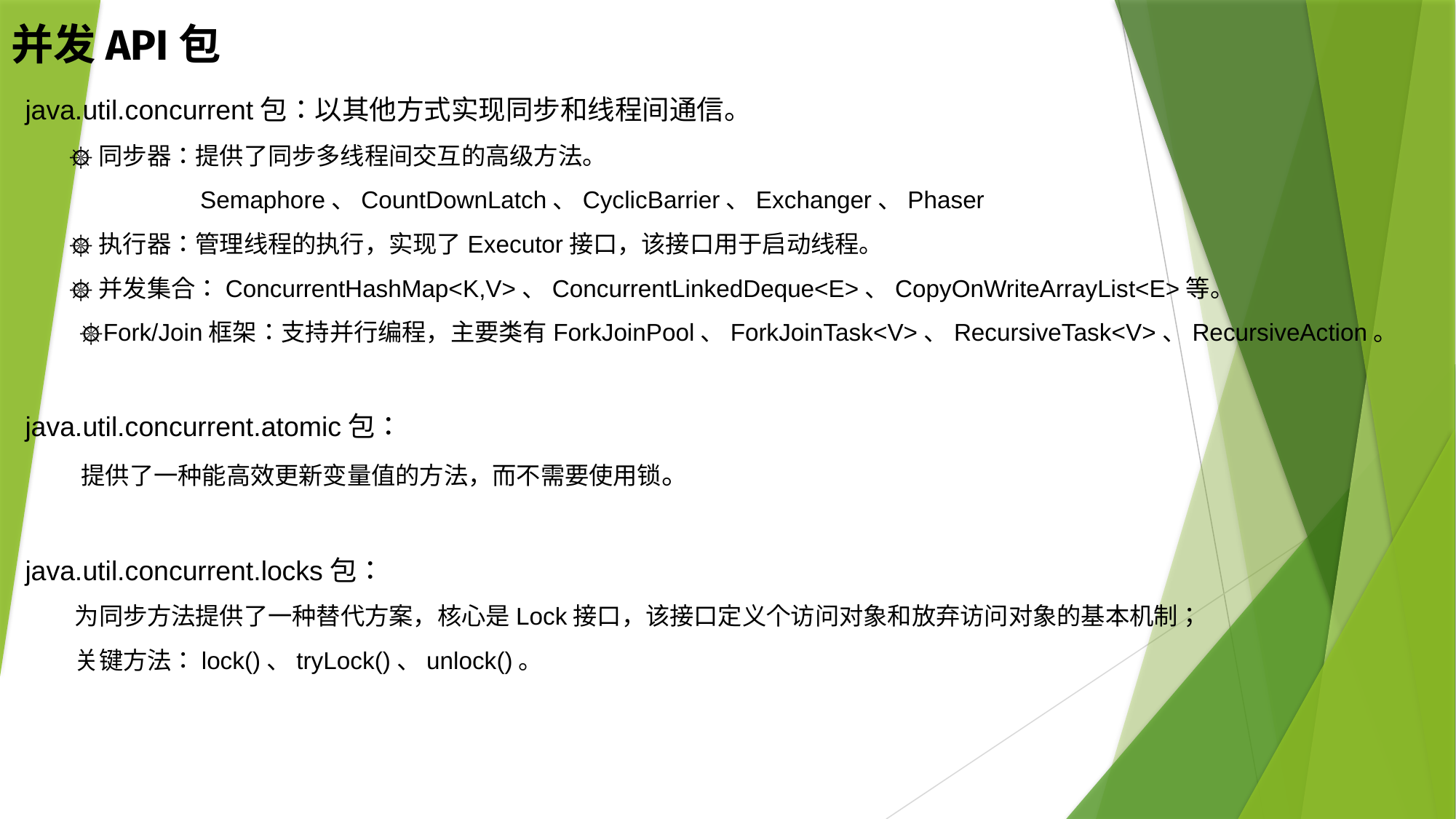

# 并发API包
java.util.concurrent包：以其他方式实现同步和线程间通信。
        ☸同步器：提供了同步多线程间交互的高级方法。
                          Semaphore、CountDownLatch、CyclicBarrier、Exchanger、Phaser
        ☸执行器：管理线程的执行，实现了Executor接口，该接口用于启动线程。
        ☸并发集合：ConcurrentHashMap<K,V>、ConcurrentLinkedDeque<E>、CopyOnWriteArrayList<E>等。
        ☸Fork/Join框架：支持并行编程，主要类有ForkJoinPool、ForkJoinTask<V>、RecursiveTask<V>、RecursiveAction。

java.util.concurrent.atomic包：
        提供了一种能高效更新变量值的方法，而不需要使用锁。

java.util.concurrent.locks包：
        为同步方法提供了一种替代方案，核心是Lock接口，该接口定义个访问对象和放弃访问对象的基本机制；
        关键方法：lock()、tryLock()、unlock()。